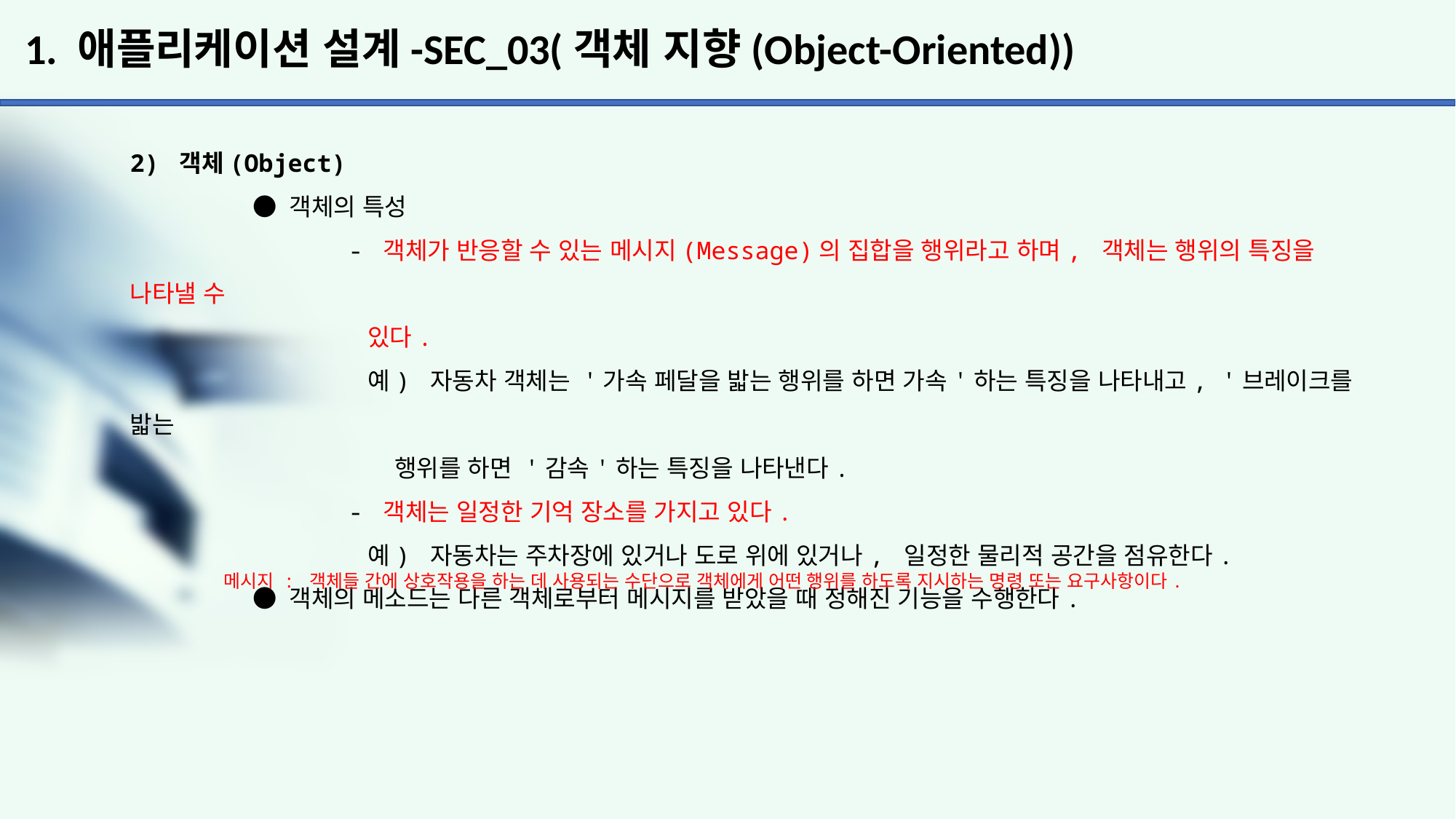

# 1. 애플리케이션 설계-SEC_03(객체 지향(Object-Oriented))
2) 객체(Object)
	  ● 객체의 특성
		- 객체가 반응할 수 있는 메시지(Message)의 집합을 행위라고 하며, 객체는 행위의 특징을 나타낼 수
		  있다.
		  예) 자동차 객체는 '가속 페달을 밟는 행위를 하면 가속'하는 특징을 나타내고, '브레이크를 밟는
		      행위를 하면 '감속'하는 특징을 나타낸다.
		- 객체는 일정한 기억 장소를 가지고 있다.
		  예) 자동차는 주차장에 있거나 도로 위에 있거나, 일정한 물리적 공간을 점유한다.
	  ● 객체의 메소드는 다른 객체로부터 메시지를 받았을 때 정해진 기능을 수행한다.

메시지 : 객체들 간에 상호작용을 하는 데 사용되는 수단으로 객체에게 어떤 행위를 하도록 지시하는 명령 또는 요구사항이다.